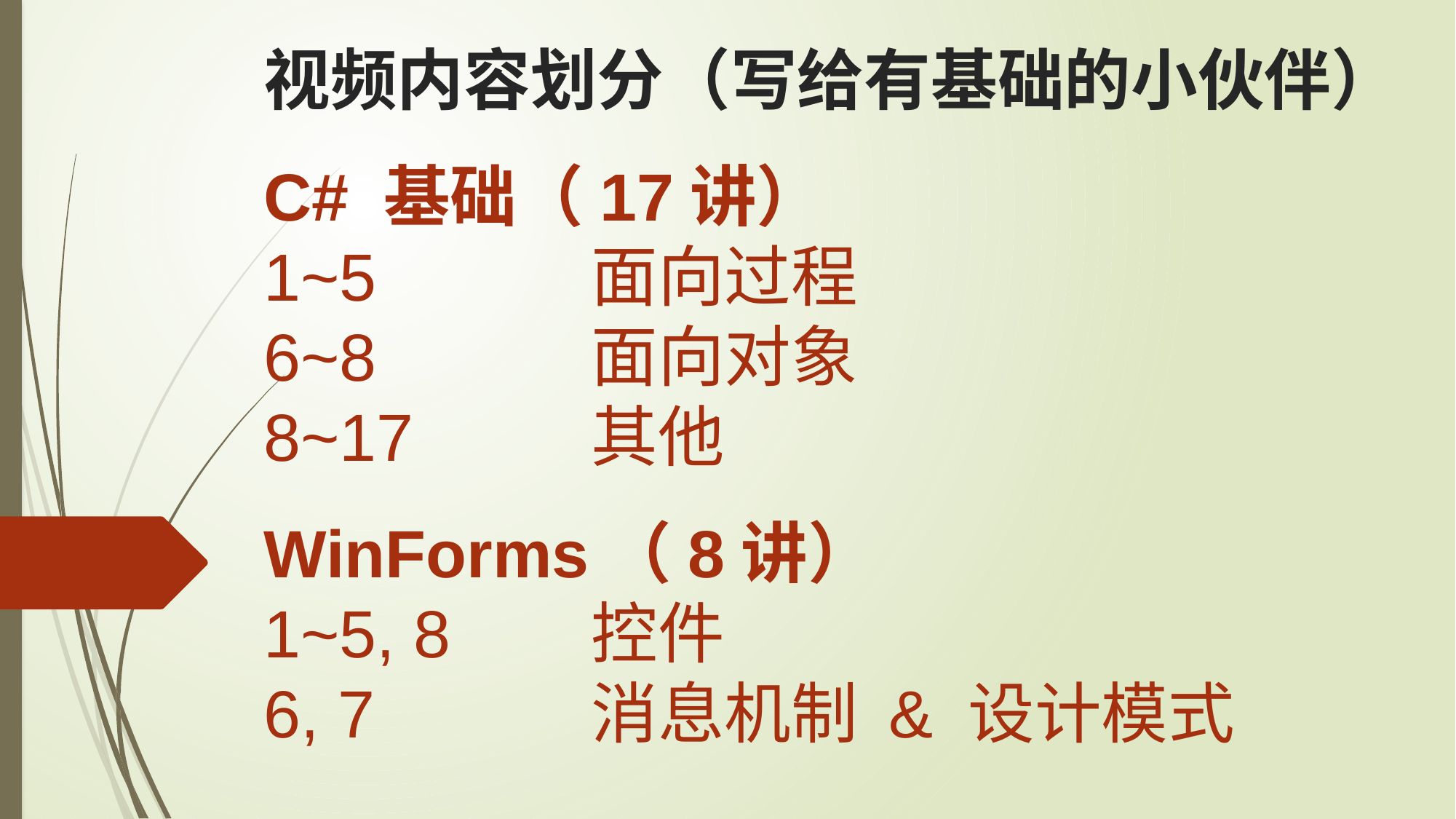

视频内容划分（写给有基础的小伙伴）

C# 基础（17讲）
1~5 		面向过程
6~8		面向对象
8~17		其他

WinForms（8讲）
1~5, 8		控件
6, 7		消息机制 & 设计模式